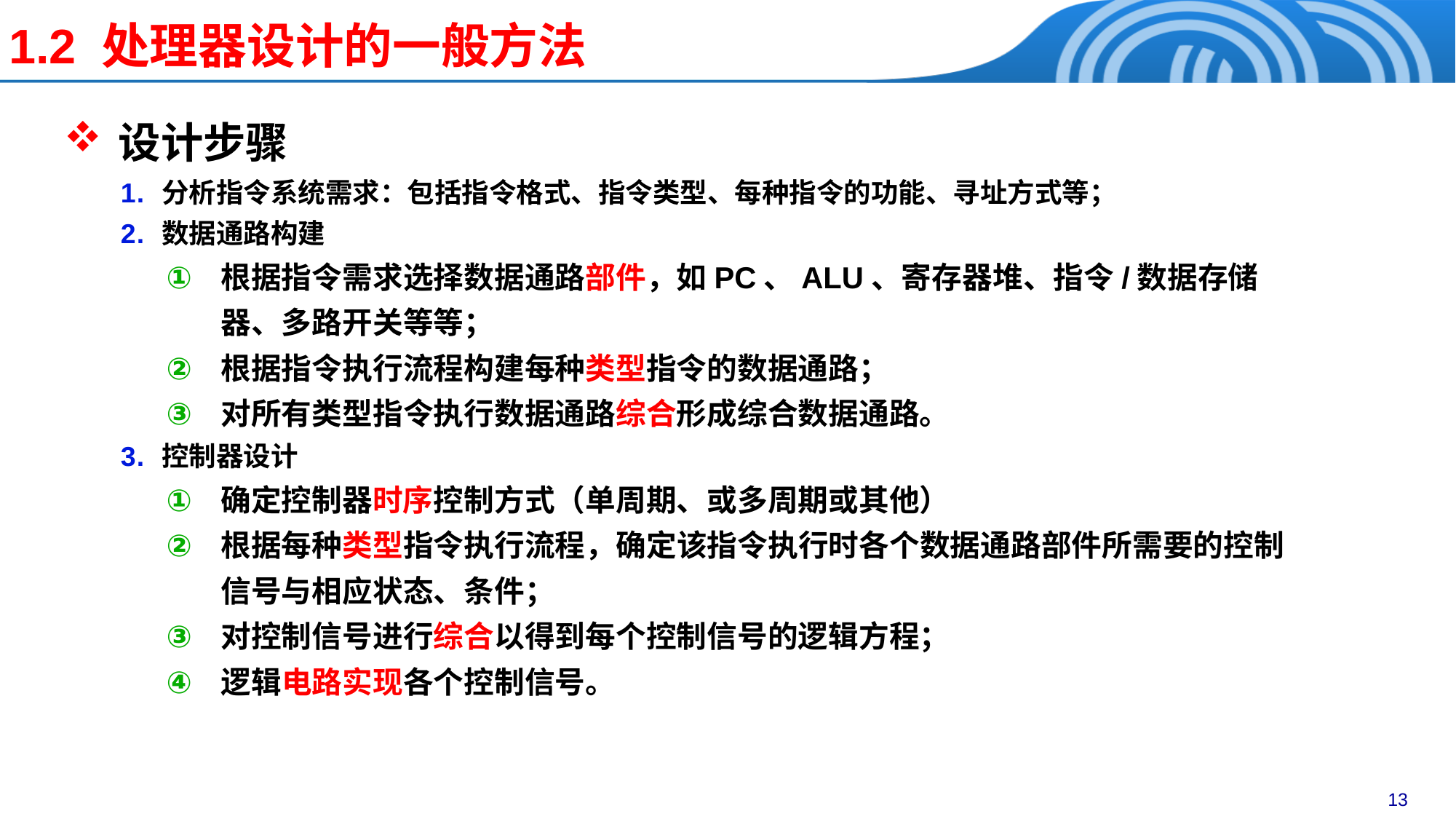

# 1.2 处理器设计的一般方法
设计步骤
分析指令系统需求：包括指令格式、指令类型、每种指令的功能、寻址方式等；
数据通路构建
根据指令需求选择数据通路部件，如PC、ALU、寄存器堆、指令/数据存储器、多路开关等等；
根据指令执行流程构建每种类型指令的数据通路；
对所有类型指令执行数据通路综合形成综合数据通路。
控制器设计
确定控制器时序控制方式（单周期、或多周期或其他）
根据每种类型指令执行流程，确定该指令执行时各个数据通路部件所需要的控制信号与相应状态、条件；
对控制信号进行综合以得到每个控制信号的逻辑方程；
逻辑电路实现各个控制信号。